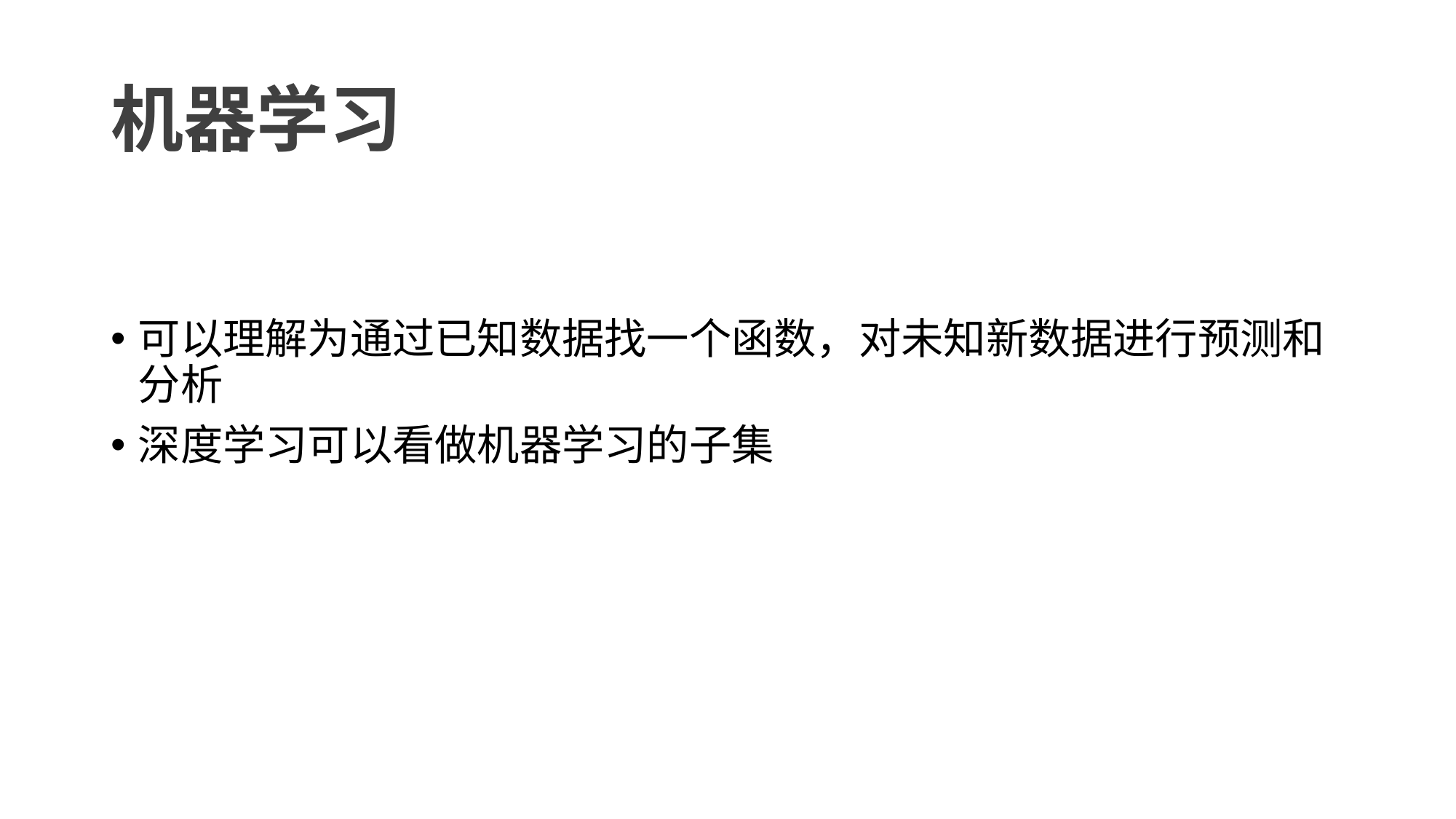

# 机器学习
可以理解为通过已知数据找一个函数，对未知新数据进行预测和分析
深度学习可以看做机器学习的子集